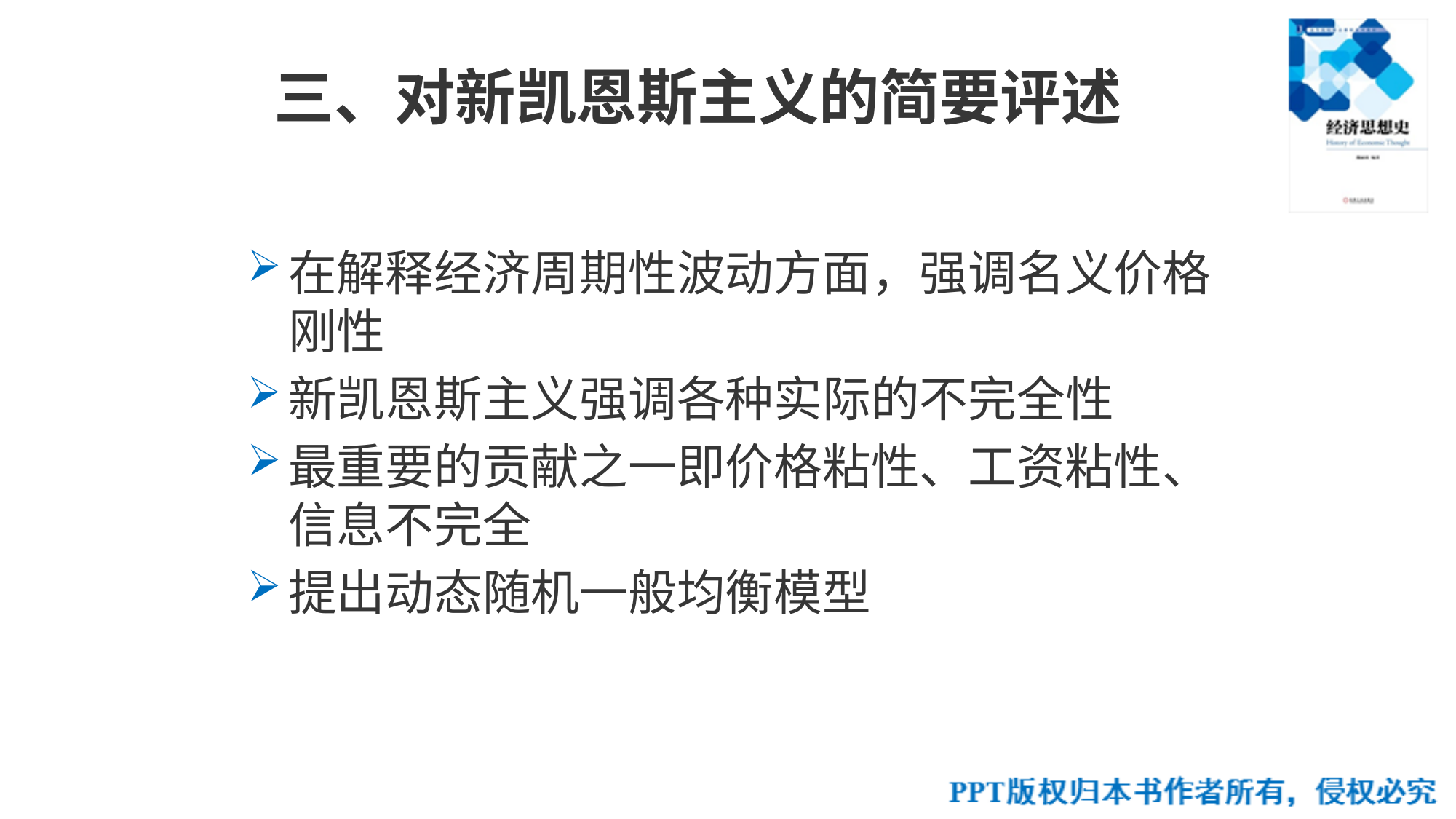

# 三、对新凯恩斯主义的简要评述
在解释经济周期性波动方面，强调名义价格刚性
新凯恩斯主义强调各种实际的不完全性
最重要的贡献之一即价格粘性、工资粘性、信息不完全
提出动态随机一般均衡模型